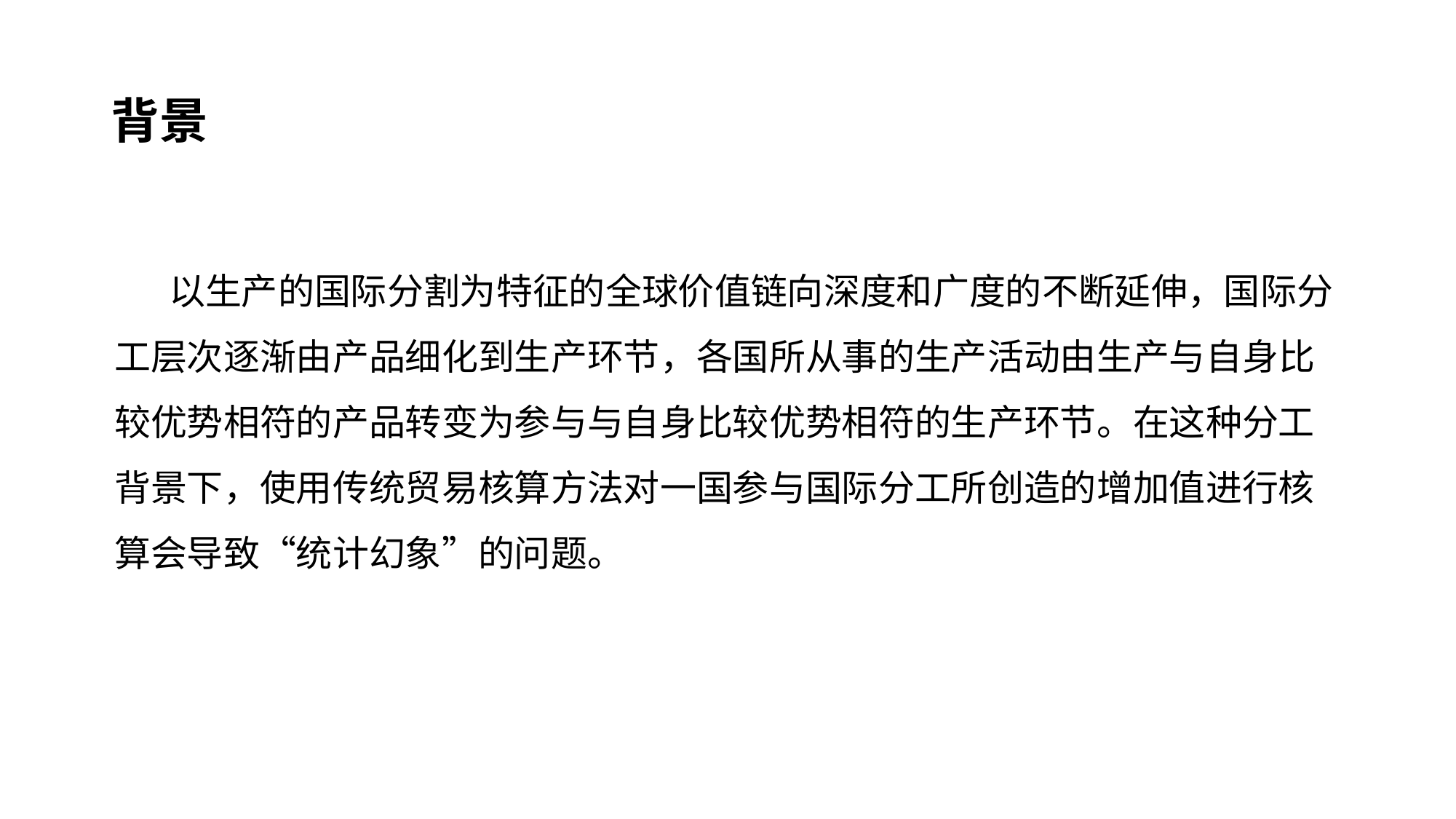

# 背景

以生产的国际分割为特征的全球价值链向深度和广度的不断延伸，国际分工层次逐渐由产品细化到生产环节，各国所从事的生产活动由生产与自身比较优势相符的产品转变为参与与自身比较优势相符的生产环节。在这种分工背景下，使用传统贸易核算方法对一国参与国际分工所创造的增加值进行核算会导致“统计幻象”的问题。